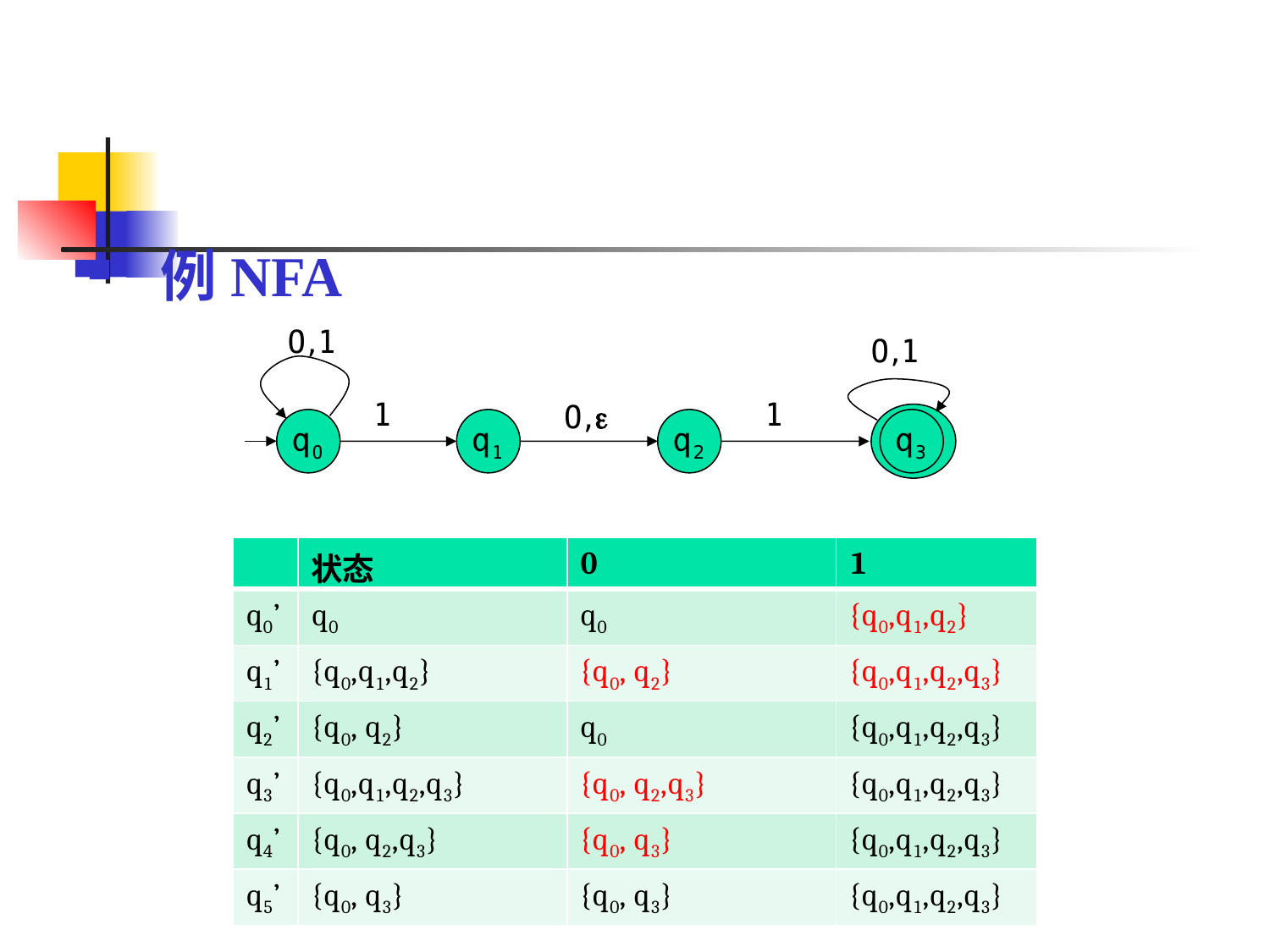

#
 例NFA
0,1
0,1

1
1
0,ε

q0
q1
q2
q3

|  | 状态 | 0 | 1 |
| --- | --- | --- | --- |
| q0’ | q0 | q0 | {q0,q1,q2} |
| q1’ | {q0,q1,q2} | {q0, q2} | {q0,q1,q2,q3} |
| q2’ | {q0, q2} | q0 | {q0,q1,q2,q3} |
| q3’ | {q0,q1,q2,q3} | {q0, q2,q3} | {q0,q1,q2,q3} |
| q4’ | {q0, q2,q3} | {q0, q3} | {q0,q1,q2,q3} |
| q5’ | {q0, q3} | {q0, q3} | {q0,q1,q2,q3} |